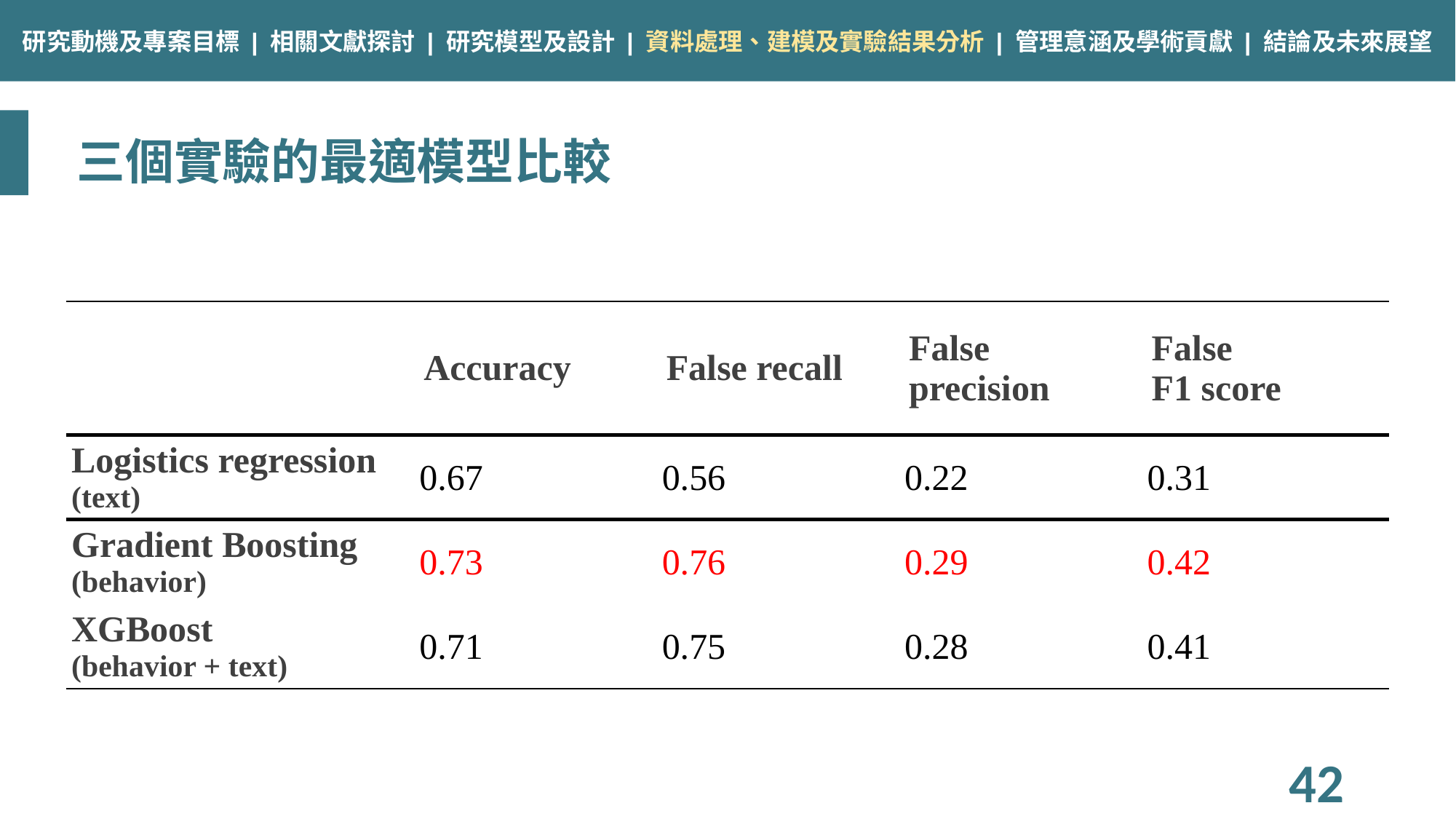

研究動機及專案目標 | 相關文獻探討 | 研究模型及設計 | 資料處理、建模及實驗結果分析 | 管理意涵及學術貢獻 | 結論及未來展望
# 三個實驗的最適模型比較
|  | Accuracy | False recall | False precision | False F1 score |
| --- | --- | --- | --- | --- |
| Logistics regression (text) | 0.67 | 0.56 | 0.22 | 0.31 |
| Gradient Boosting (behavior) | 0.73 | 0.76 | 0.29 | 0.42 |
| XGBoost (behavior + text) | 0.71 | 0.75 | 0.28 | 0.41 |
42